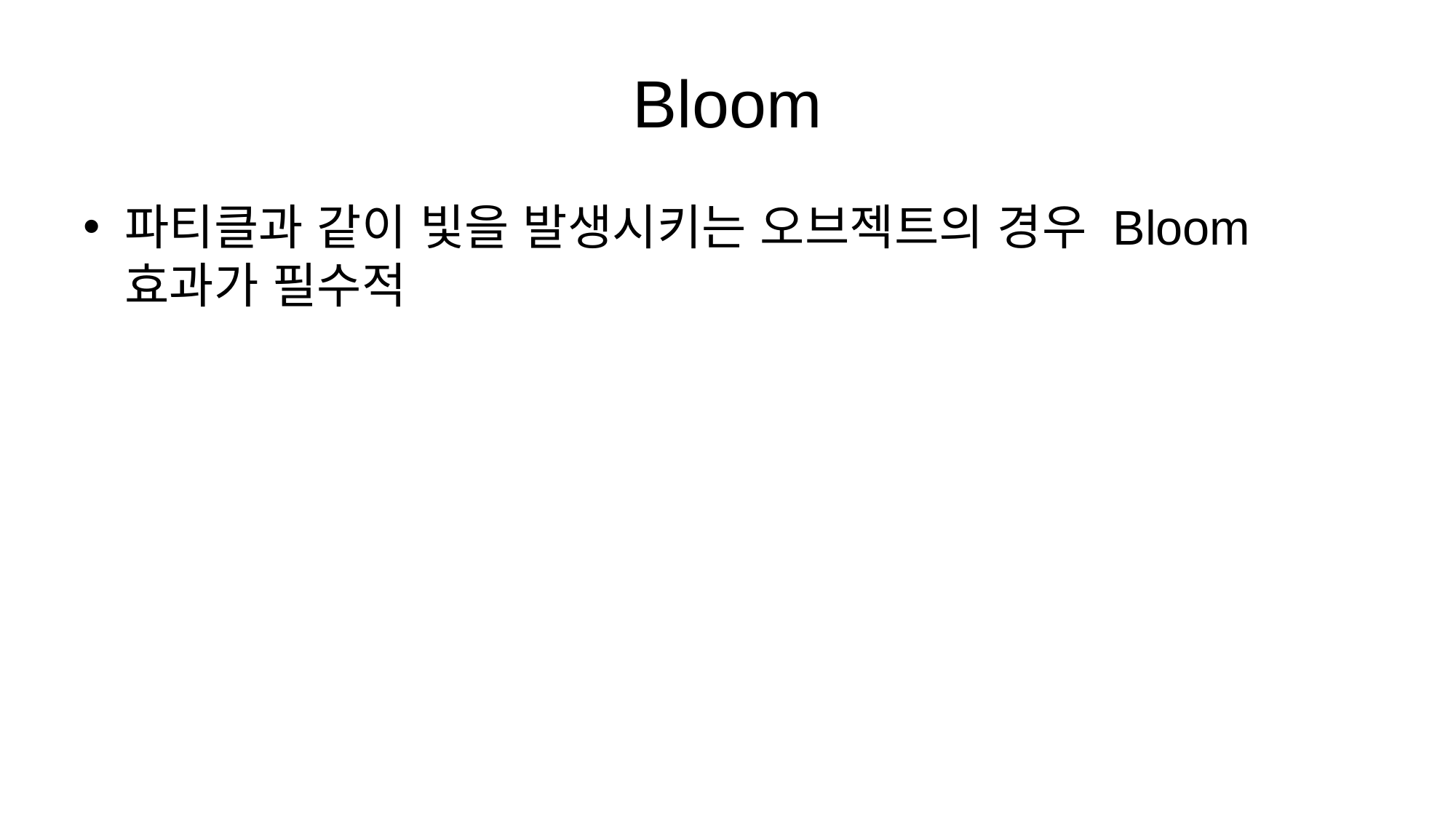

# Bloom
파티클과 같이 빛을 발생시키는 오브젝트의 경우 Bloom 효과가 필수적